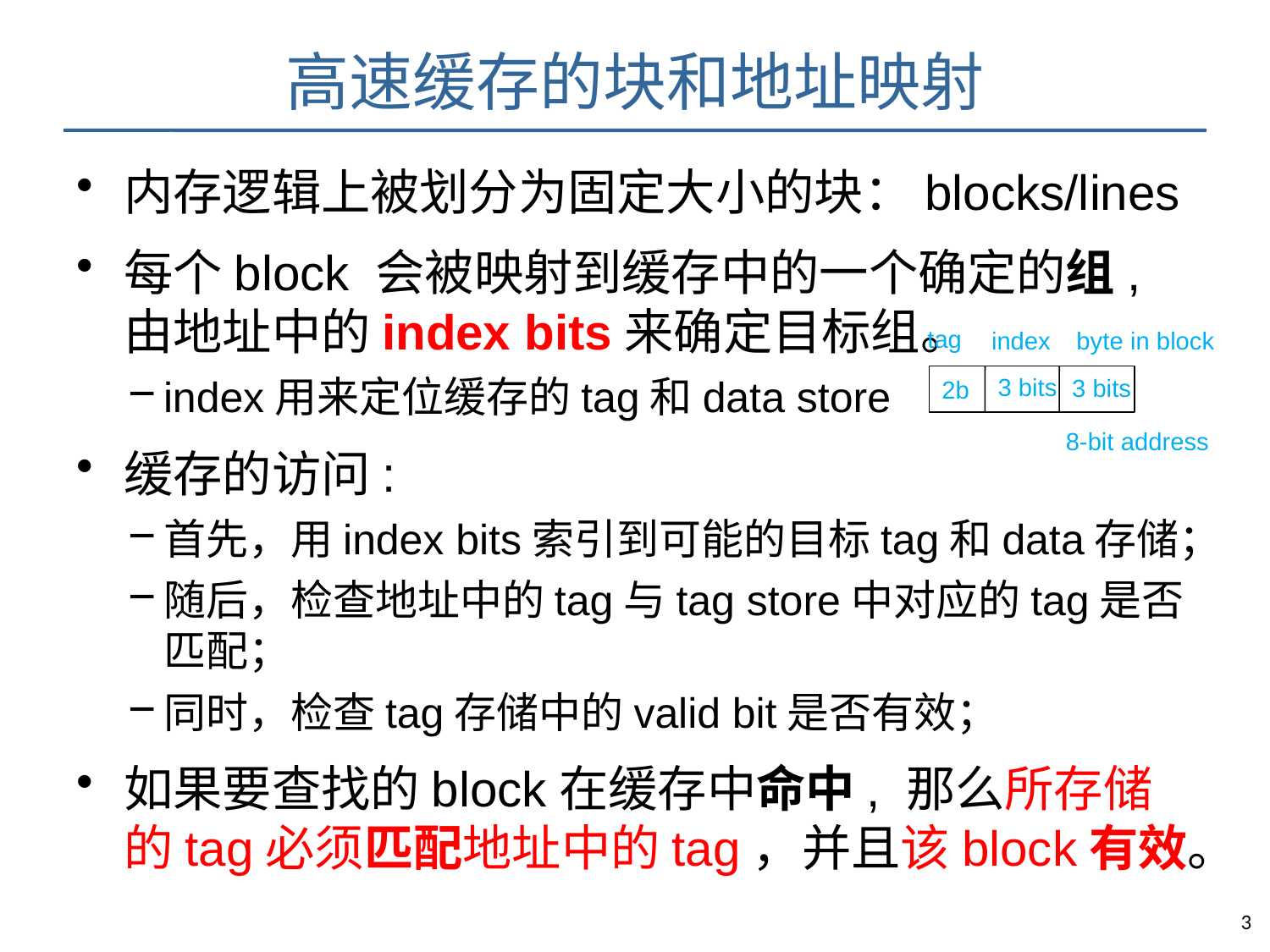

# 高速缓存的块和地址映射
内存逻辑上被划分为固定大小的块：blocks/lines
每个block 会被映射到缓存中的一个确定的组, 由地址中的index bits来确定目标组。
index用来定位缓存的tag和data store
缓存的访问:
首先，用index bits索引到可能的目标tag和data存储；
随后，检查地址中的tag与tag store中对应的tag是否匹配；
同时，检查tag存储中的valid bit是否有效；
如果要查找的block在缓存中命中, 那么所存储的tag必须匹配地址中的tag，并且该block有效。
tag
index
byte in block
3 bits

3 bits
2b
8-bit address
3